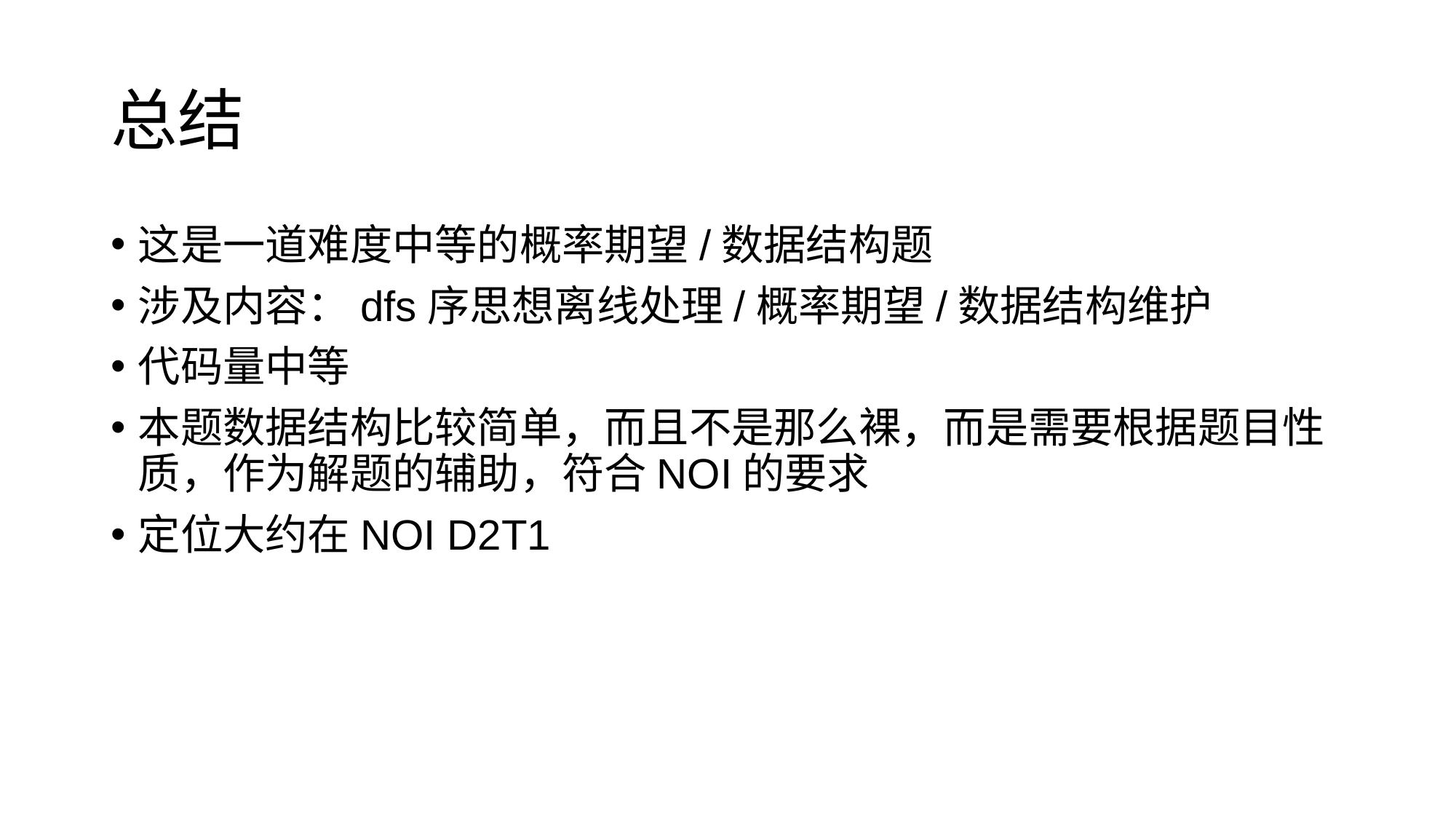

# 总结
这是一道难度中等的概率期望/数据结构题
涉及内容：dfs序思想离线处理/概率期望/数据结构维护
代码量中等
本题数据结构比较简单，而且不是那么裸，而是需要根据题目性质，作为解题的辅助，符合NOI的要求
定位大约在NOI D2T1